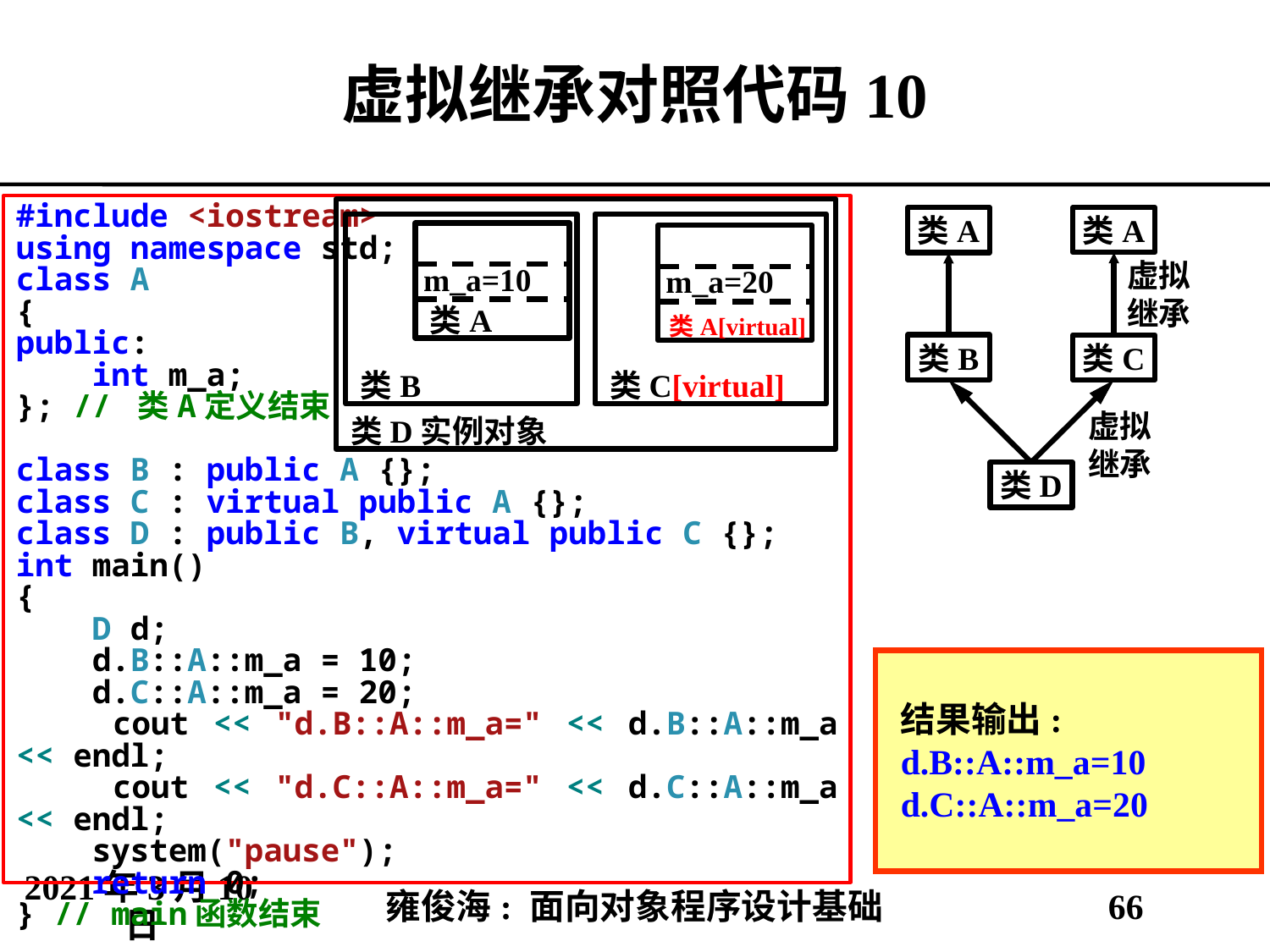

# 虚拟继承对照代码10

#include <iostream>
using namespace std;
class A
{
public:
    int m_a;
}; // 类A定义结束

class B : public A {};
class C : virtual public A {};
class D : public B, virtual public C {};
int main()
{
    D d;
    d.B::A::m_a = 10;
    d.C::A::m_a = 20;
    cout << "d.B::A::m_a=" << d.B::A::m_a << endl;
    cout << "d.C::A::m_a=" << d.C::A::m_a << endl;
    system("pause");
    return 0;
} // main函数结束
 类D实例对象
 类B
 类C[virtual]
 m_a=10
 类A
 m_a=20
 类A[virtual]
类A
类A
类B
类C
类D
虚拟
继承
虚拟
继承
结果输出:
d.B::A::m_a=10
d.C::A::m_a=20
2021年3月10日
雍俊海: 面向对象程序设计基础
66